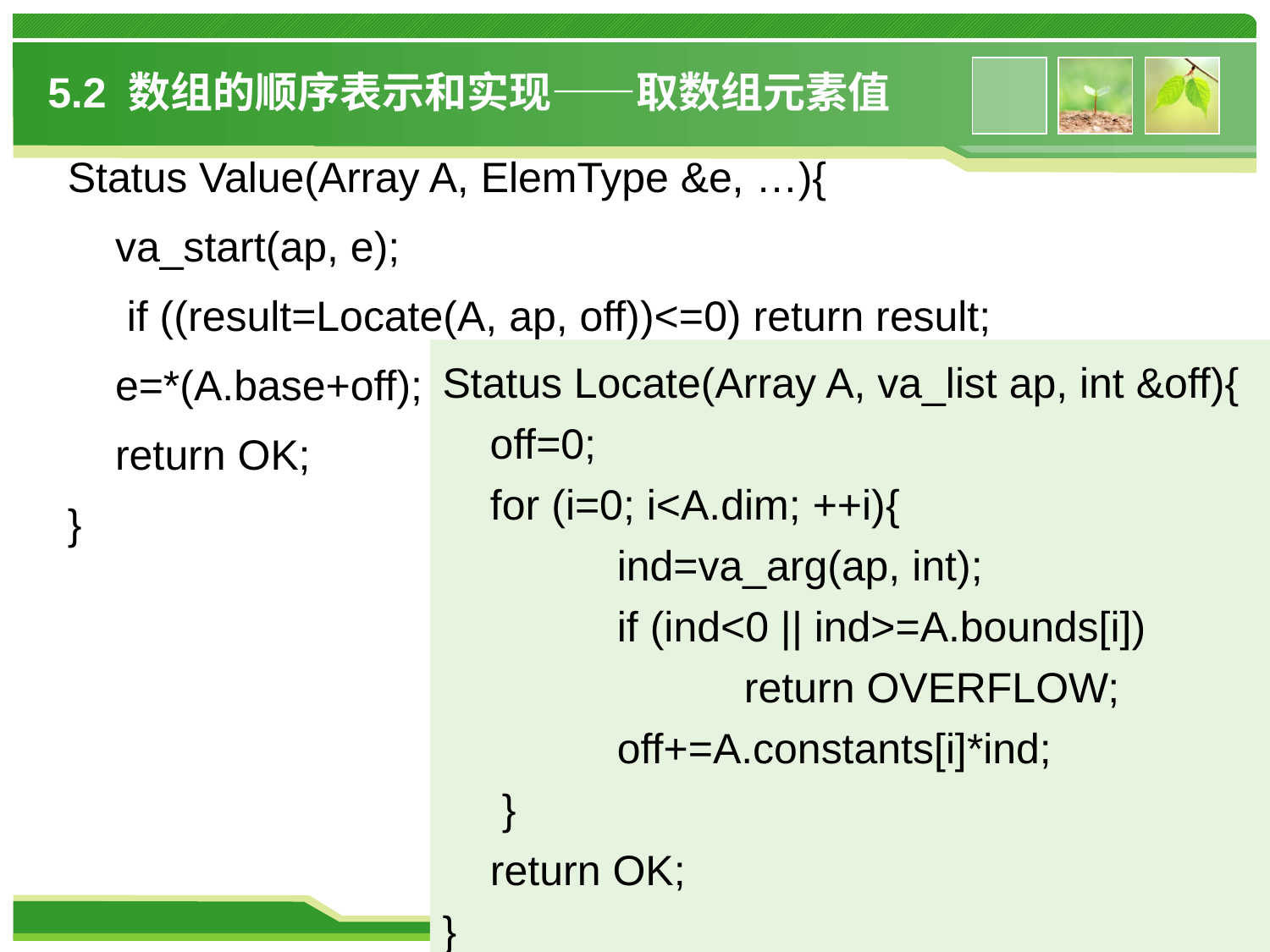

# 5.2 数组的顺序表示和实现——取数组元素值
Status Value(Array A, ElemType &e, …){
    	va_start(ap, e);
     if ((result=Locate(A, ap, off))<=0) return result;
 	e=*(A.base+off);  va_end(ap);
	return OK;
}
Status Locate(Array A, va_list ap, int &off){
    off=0;
	for (i=0; i<A.dim; ++i){
		ind=va_arg(ap, int);
		if (ind<0 || ind>=A.bounds[i])
			return OVERFLOW;
		off+=A.constants[i]*ind;
	 }
	return OK;
}